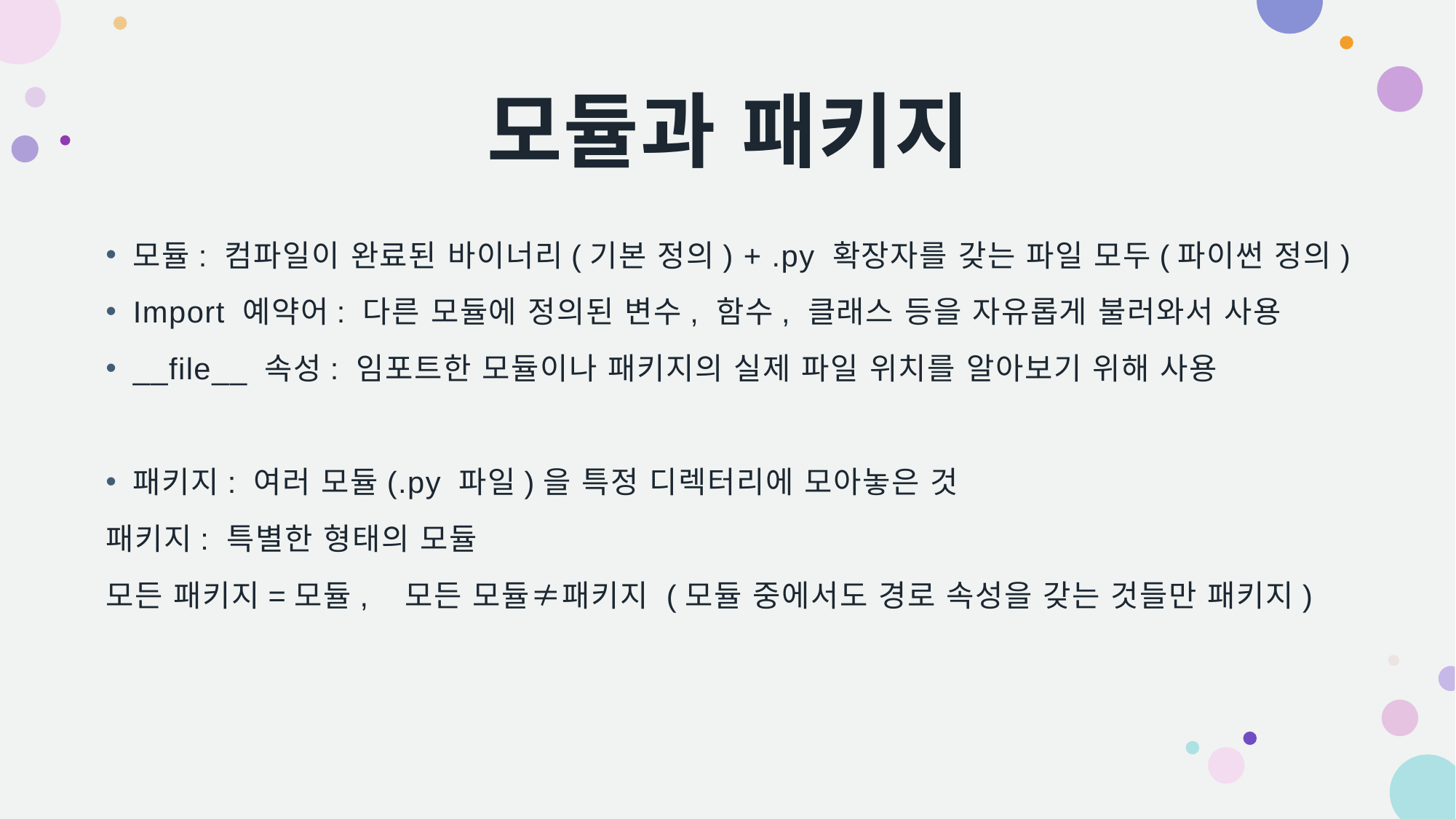

# 모듈과 패키지
모듈: 컴파일이 완료된 바이너리(기본 정의) + .py 확장자를 갖는 파일 모두(파이썬 정의)
Import 예약어: 다른 모듈에 정의된 변수, 함수, 클래스 등을 자유롭게 불러와서 사용
__file__ 속성: 임포트한 모듈이나 패키지의 실제 파일 위치를 알아보기 위해 사용

패키지: 여러 모듈(.py 파일)을 특정 디렉터리에 모아놓은 것
패키지: 특별한 형태의 모듈
모든 패키지=모듈,   모든 모듈≠패키지 (모듈 중에서도 경로 속성을 갖는 것들만 패키지)